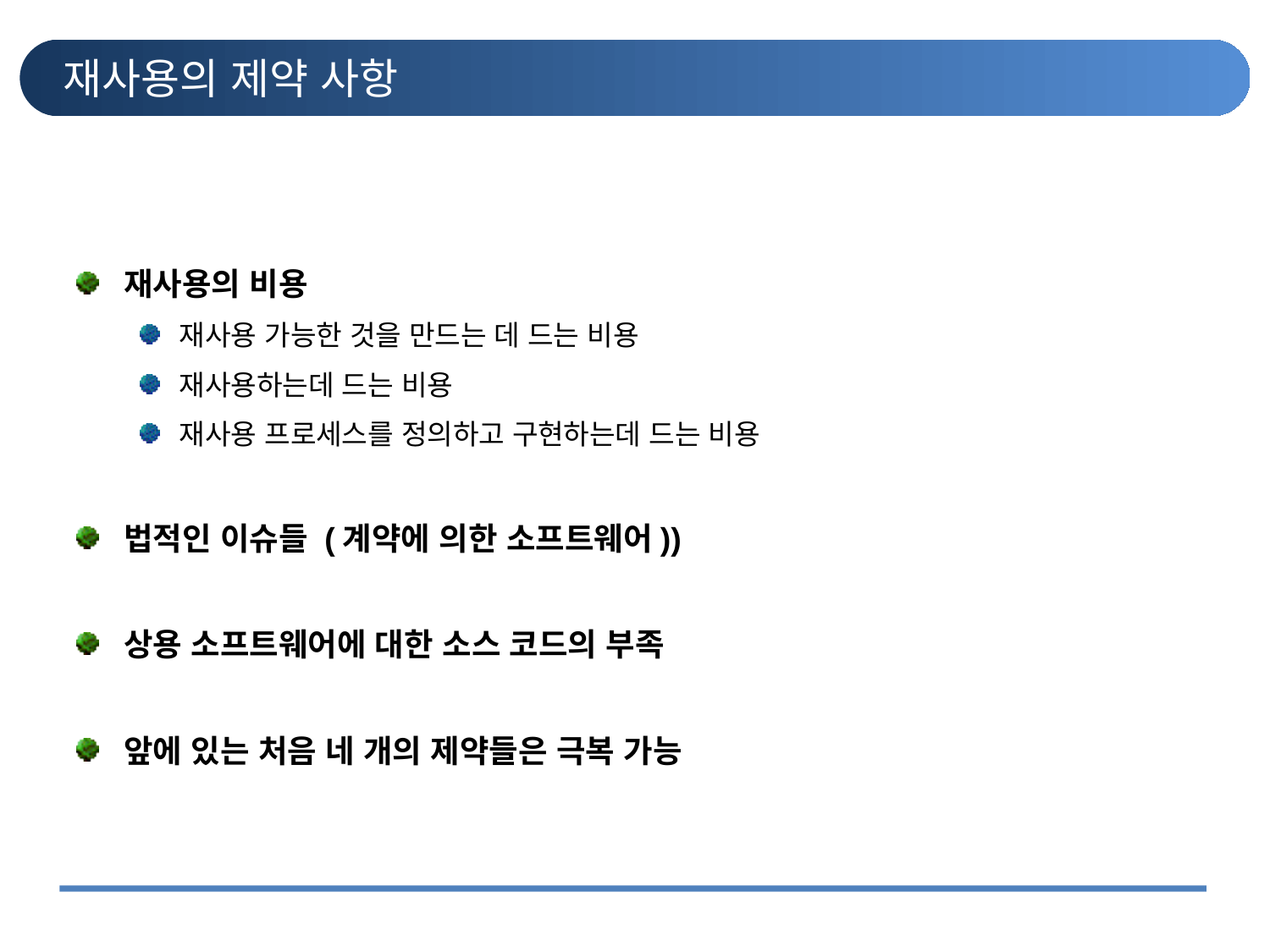

# 재사용의 제약 사항

재사용의 비용
재사용 가능한 것을 만드는 데 드는 비용
재사용하는데 드는 비용
재사용 프로세스를 정의하고 구현하는데 드는 비용

법적인 이슈들 (계약에 의한 소프트웨어))

상용 소프트웨어에 대한 소스 코드의 부족

앞에 있는 처음 네 개의 제약들은 극복 가능